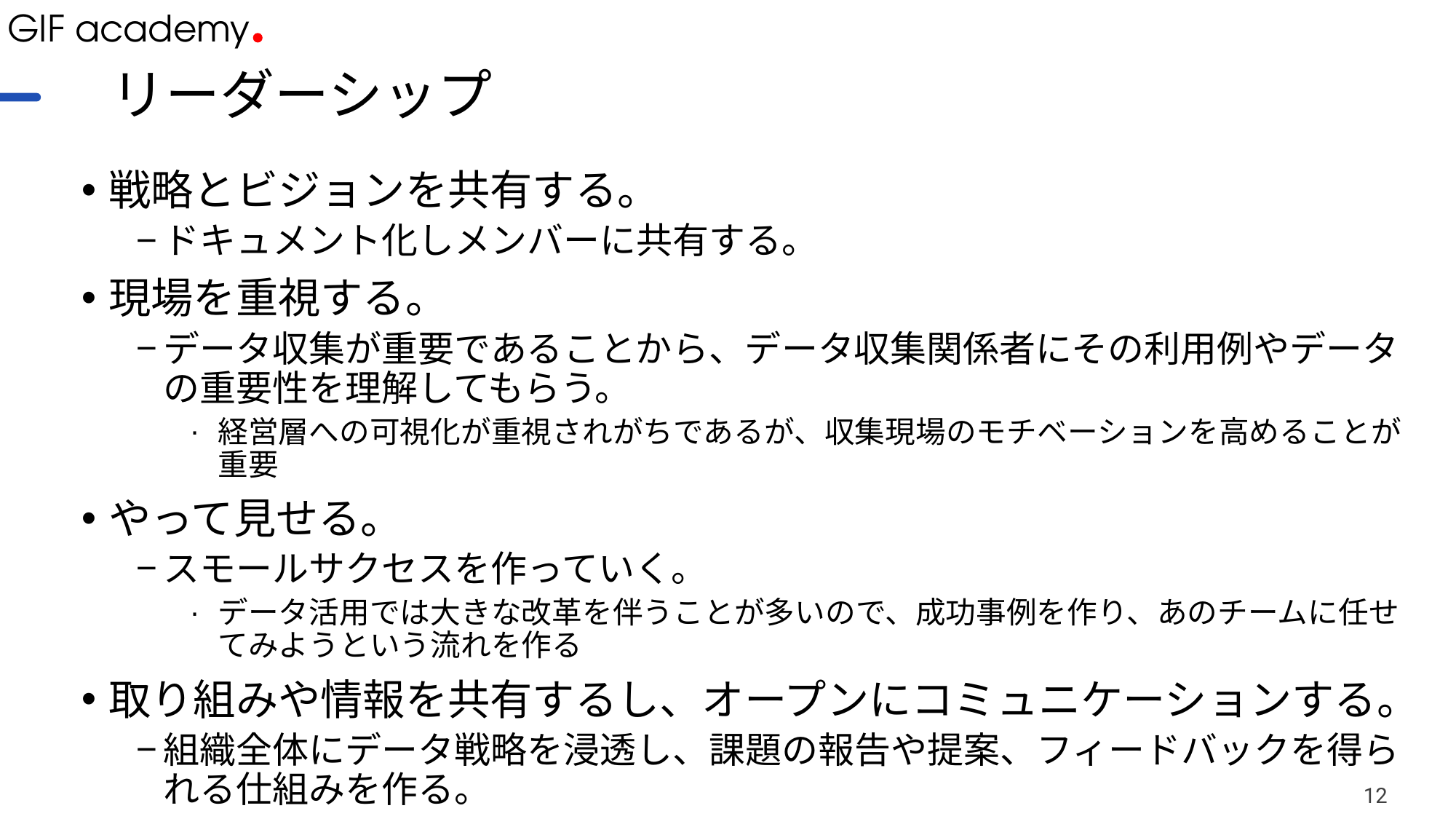

# リーダーシップ
戦略とビジョンを共有する。
ドキュメント化しメンバーに共有する。
現場を重視する。
データ収集が重要であることから、データ収集関係者にその利用例やデータの重要性を理解してもらう。
経営層への可視化が重視されがちであるが、収集現場のモチベーションを高めることが重要
やって見せる。
スモールサクセスを作っていく。
データ活用では大きな改革を伴うことが多いので、成功事例を作り、あのチームに任せてみようという流れを作る
取り組みや情報を共有するし、オープンにコミュニケーションする。
組織全体にデータ戦略を浸透し、課題の報告や提案、フィードバックを得られる仕組みを作る。

12